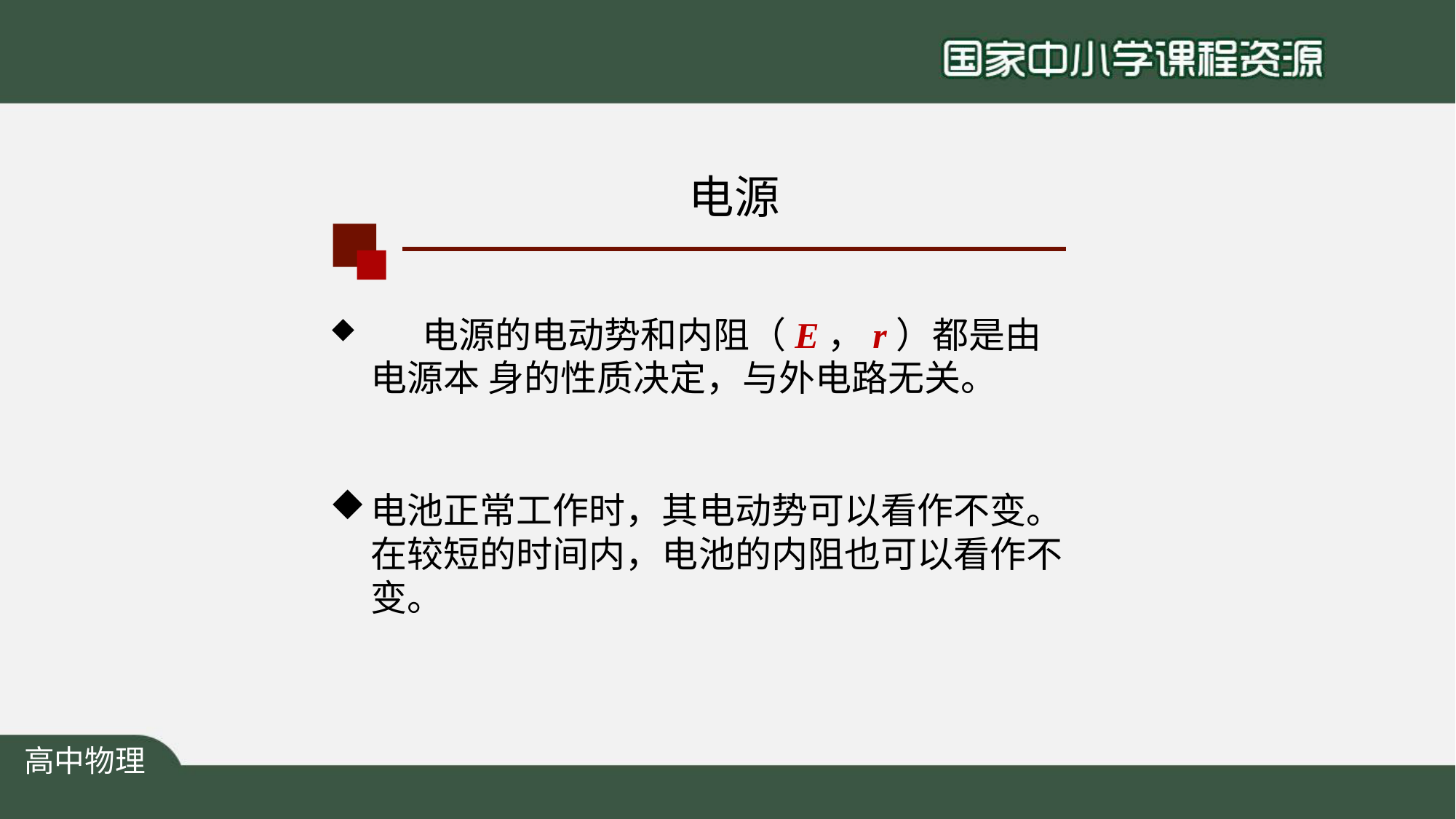

# 电源

	电源的电动势和内阻（E，r）都是由电源本 身的性质决定，与外电路无关。

电池正常工作时，其电动势可以看作不变。 在较短的时间内，电池的内阻也可以看作不 变。
高中物理